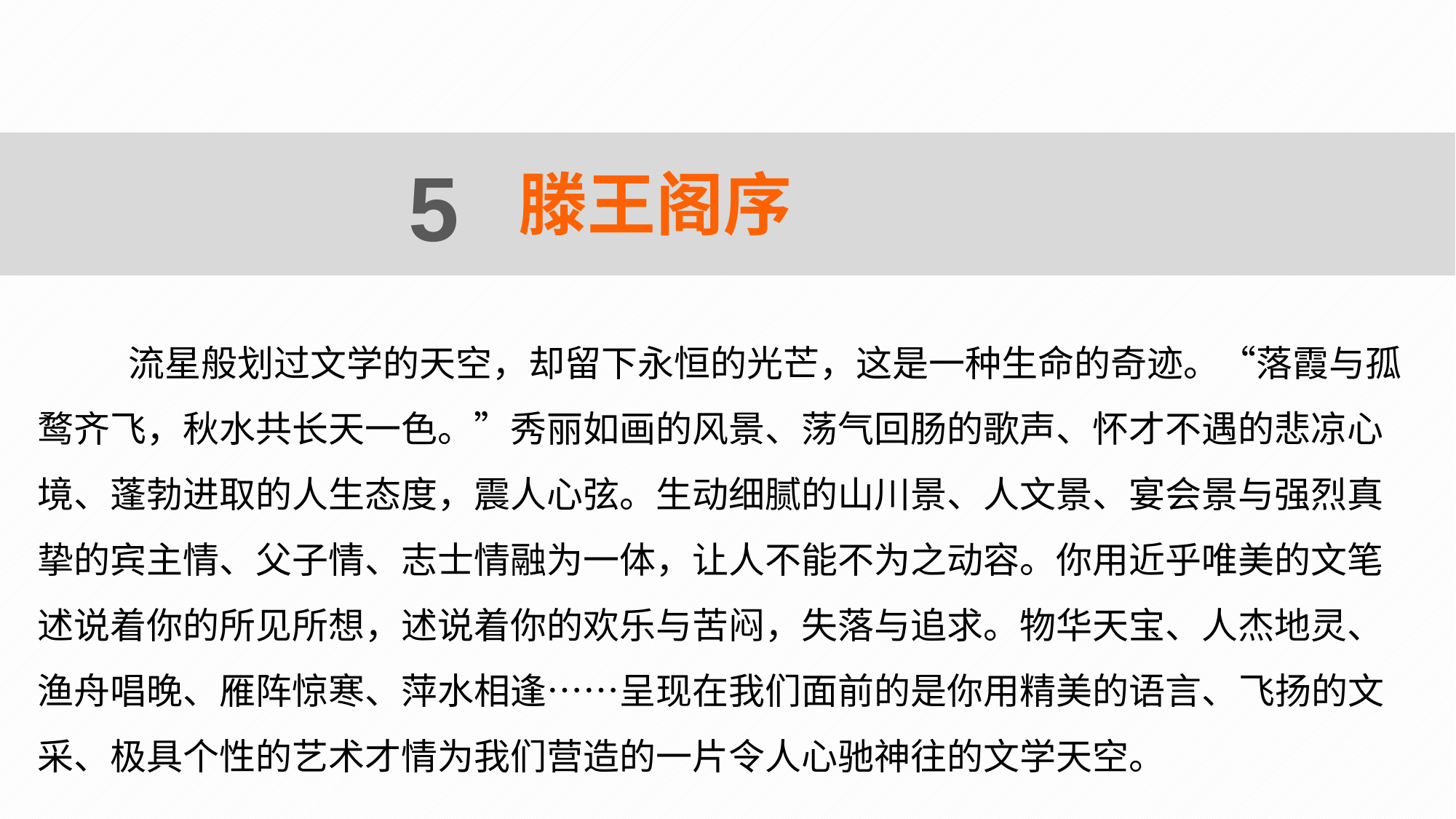

5
滕王阁序
          流星般划过文学的天空，却留下永恒的光芒，这是一种生命的奇迹。“落霞与孤鹜齐飞，秋水共长天一色。”秀丽如画的风景、荡气回肠的歌声、怀才不遇的悲凉心境、蓬勃进取的人生态度，震人心弦。生动细腻的山川景、人文景、宴会景与强烈真挚的宾主情、父子情、志士情融为一体，让人不能不为之动容。你用近乎唯美的文笔述说着你的所见所想，述说着你的欢乐与苦闷，失落与追求。物华天宝、人杰地灵、渔舟唱晚、雁阵惊寒、萍水相逢……呈现在我们面前的是你用精美的语言、飞扬的文采、极具个性的艺术才情为我们营造的一片令人心驰神往的文学天空。